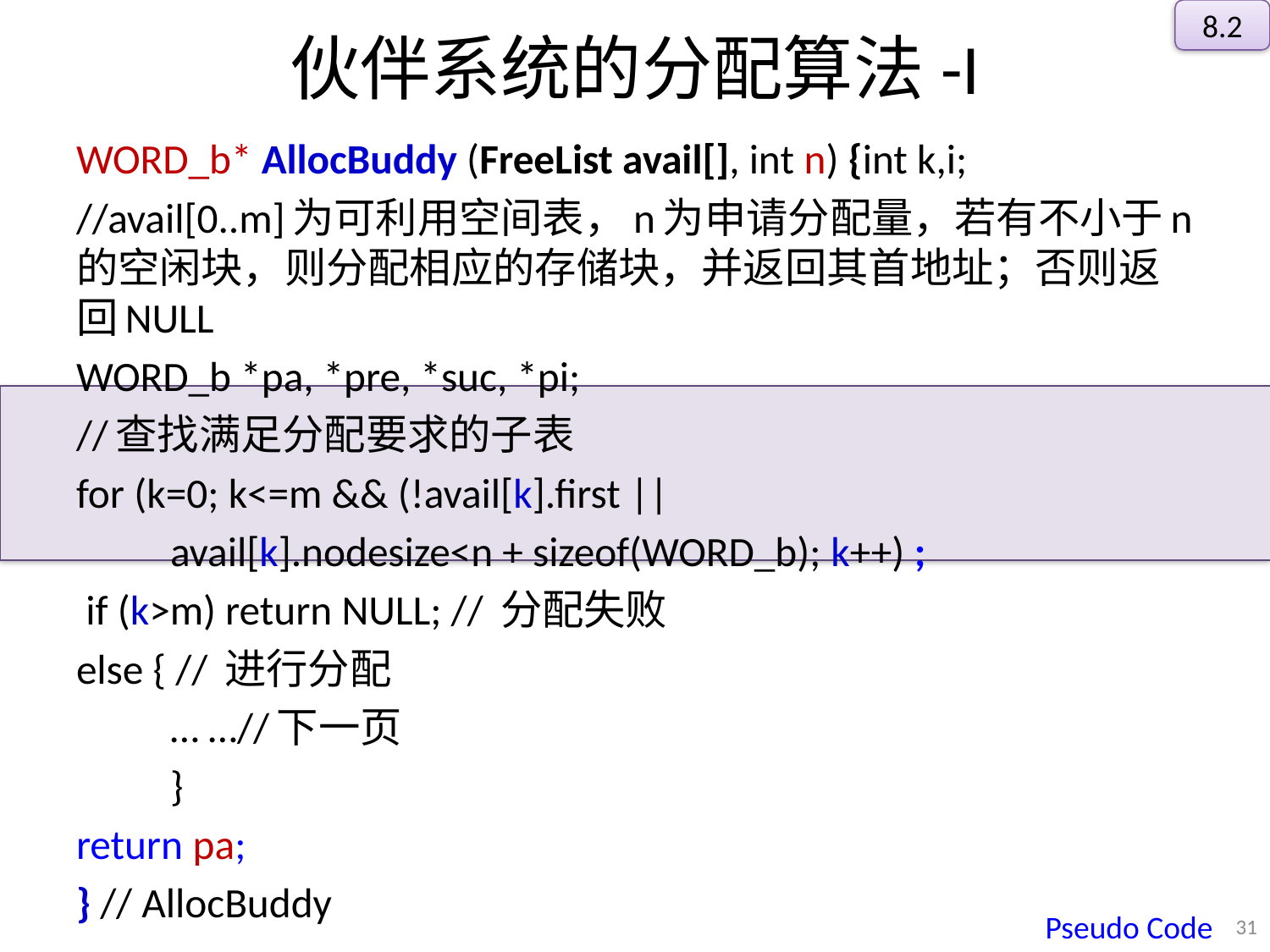

8.2
# 伙伴系统的分配算法-I
WORD_b* AllocBuddy (FreeList avail[], int n) {int k,i;
//avail[0..m]为可利用空间表，n为申请分配量，若有不小于n的空闲块，则分配相应的存储块，并返回其首地址；否则返回NULL
WORD_b *pa, *pre, *suc, *pi;
//查找满足分配要求的子表
for (k=0; k<=m && (!avail[k].first ||
		avail[k].nodesize<n + sizeof(WORD_b); k++) ;
 if (k>m) return NULL; // 分配失败
else { // 进行分配
		… …//下一页
	}
return pa;
} // AllocBuddy

Pseudo Code
31